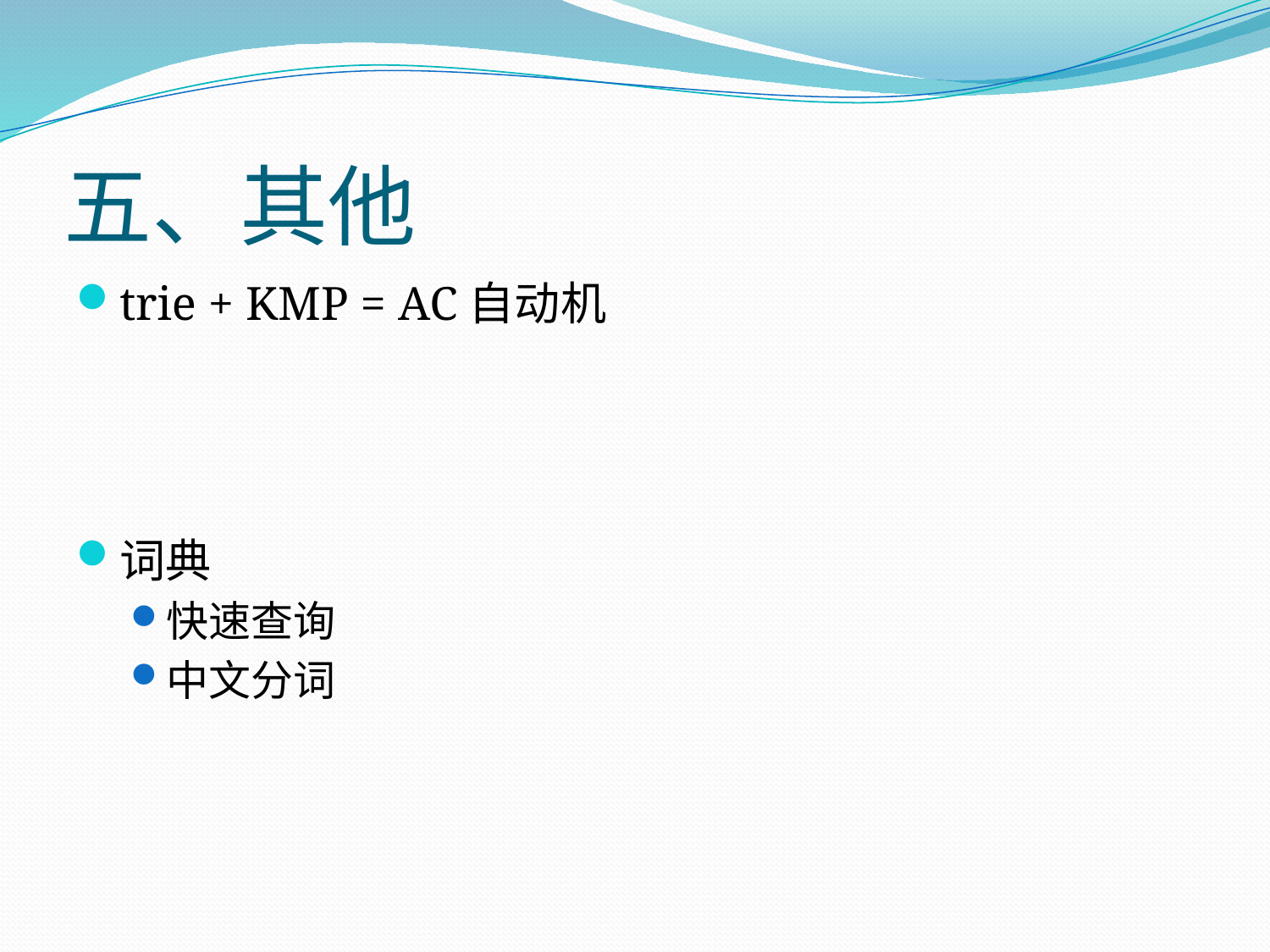

# 五、其他
trie + KMP = AC自动机

词典
快速查询
中文分词